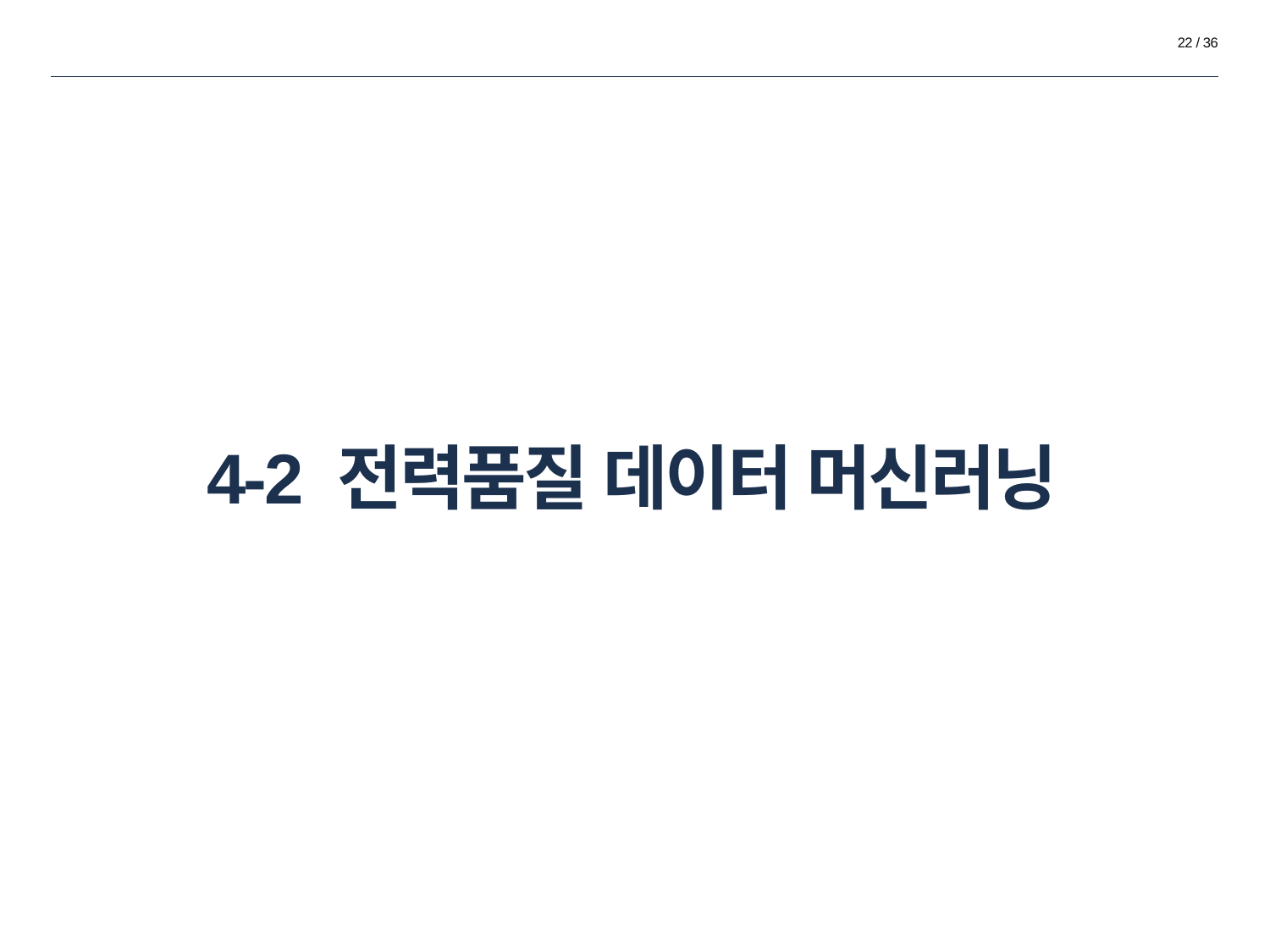

22 / 36
# 4-2 전력품질 데이터 머신러닝